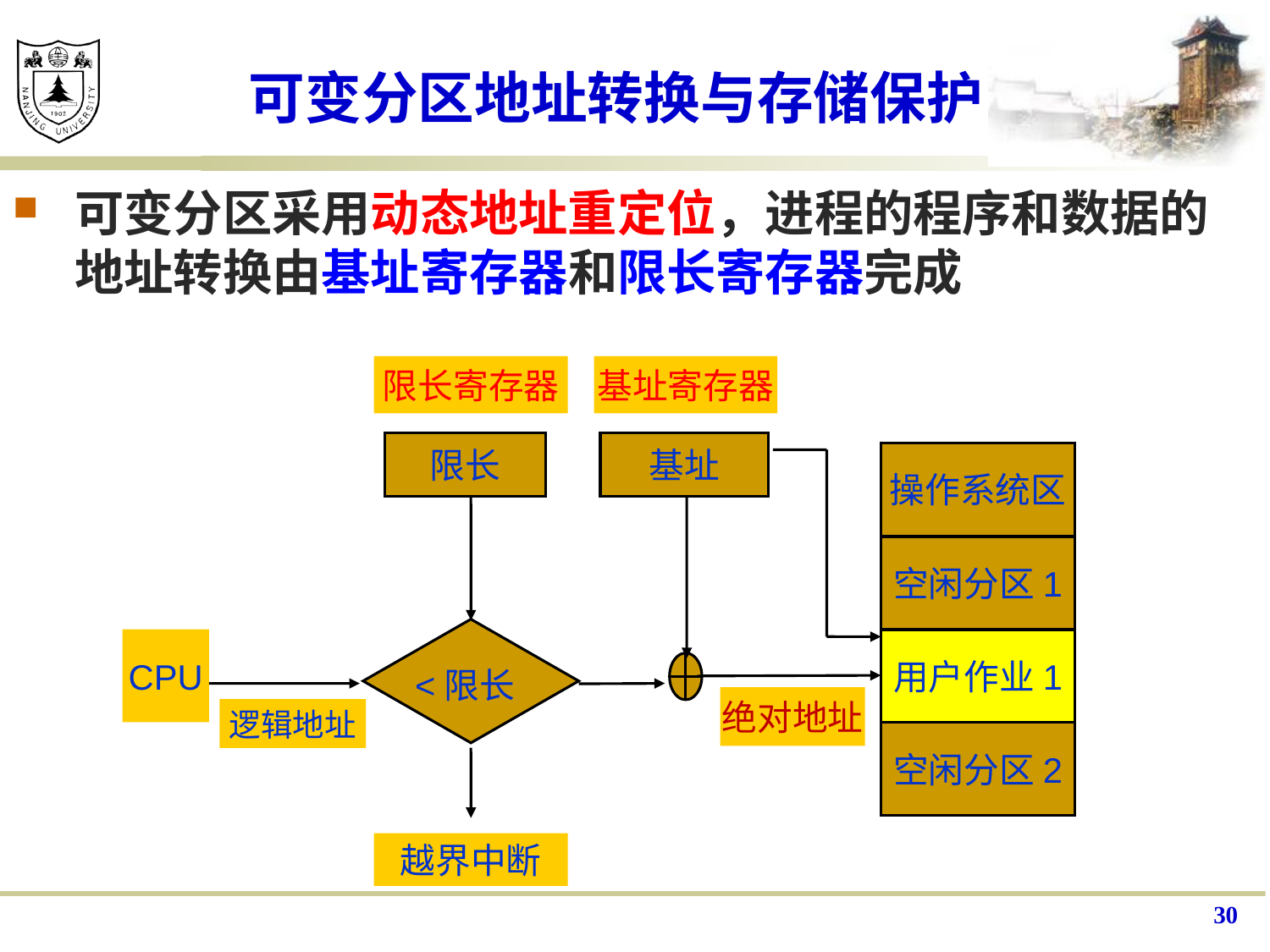

# 可变分区地址转换与存储保护
可变分区采用动态地址重定位，进程的程序和数据的地址转换由基址寄存器和限长寄存器完成

限长寄存器
基址寄存器
限长
基址
操作系统区

空闲分区1

CPU
用户作业1

<限长

绝对地址
逻辑地址
空闲分区2

越界中断
30